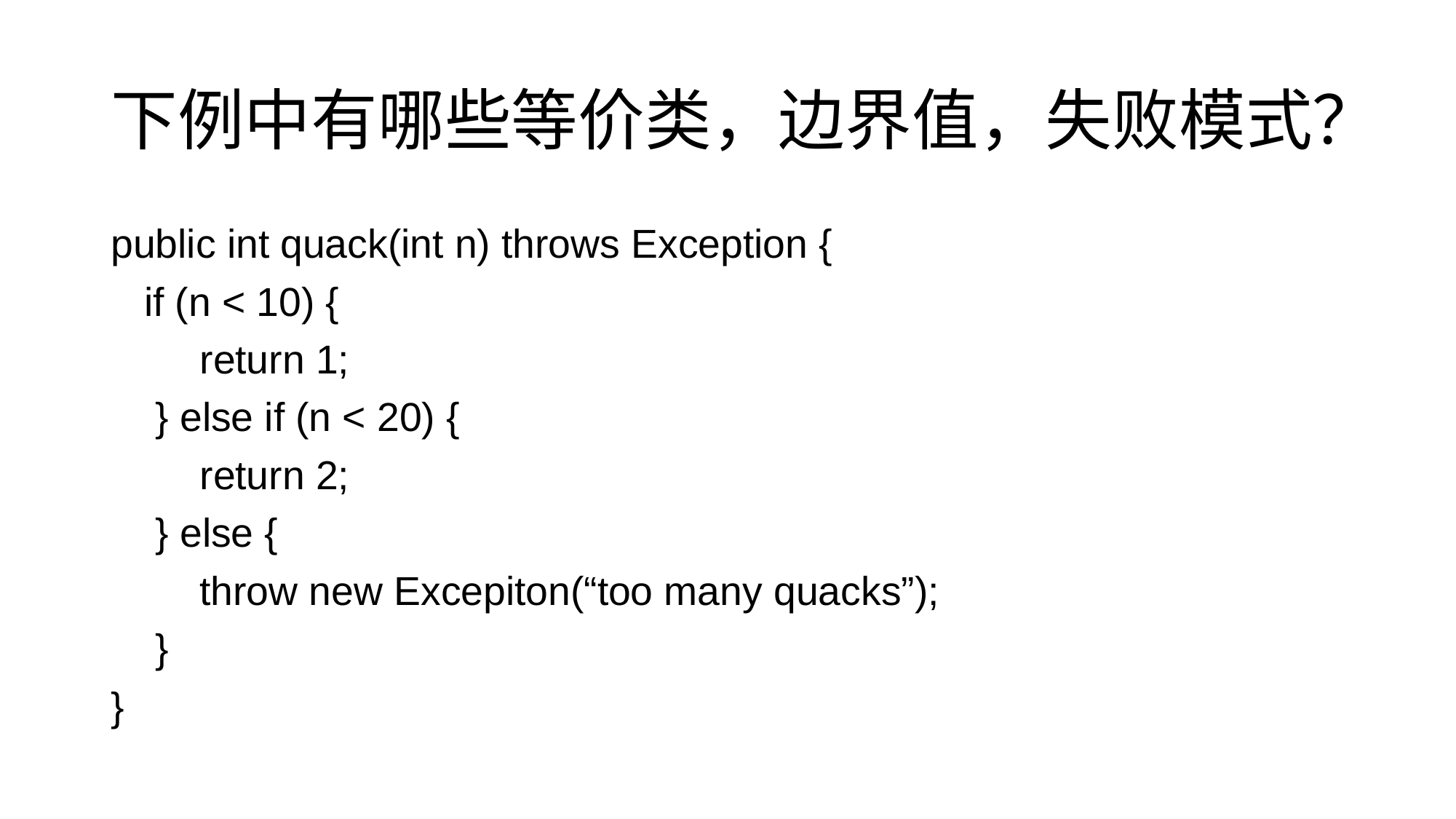

# 下例中有哪些等价类，边界值，失败模式？
public int quack(int n) throws Exception {
   if (n < 10) {
        return 1;
    } else if (n < 20) {
        return 2;
    } else {
        throw new Excepiton(“too many quacks”);
    }
}